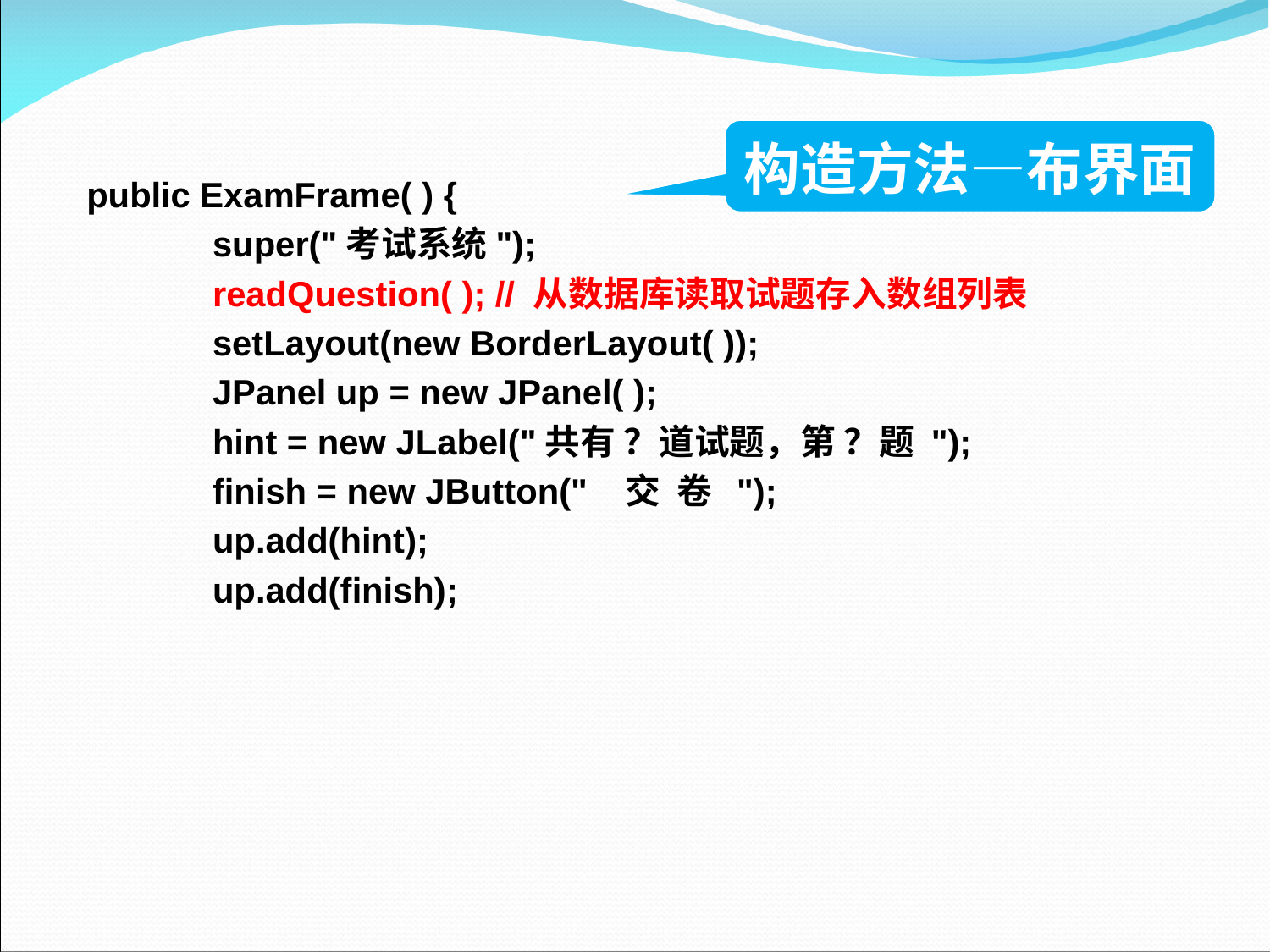

构造方法—布界面
    public ExamFrame( ) {
  		super("考试系统");
  		readQuestion( ); // 从数据库读取试题存入数组列表
  		setLayout(new BorderLayout( ));
    	JPanel up = new JPanel( );
  		hint = new JLabel("共有 ？道试题，第 ？题 ");
 		finish = new JButton("   交  卷  ");
  		up.add(hint);
  		up.add(finish);